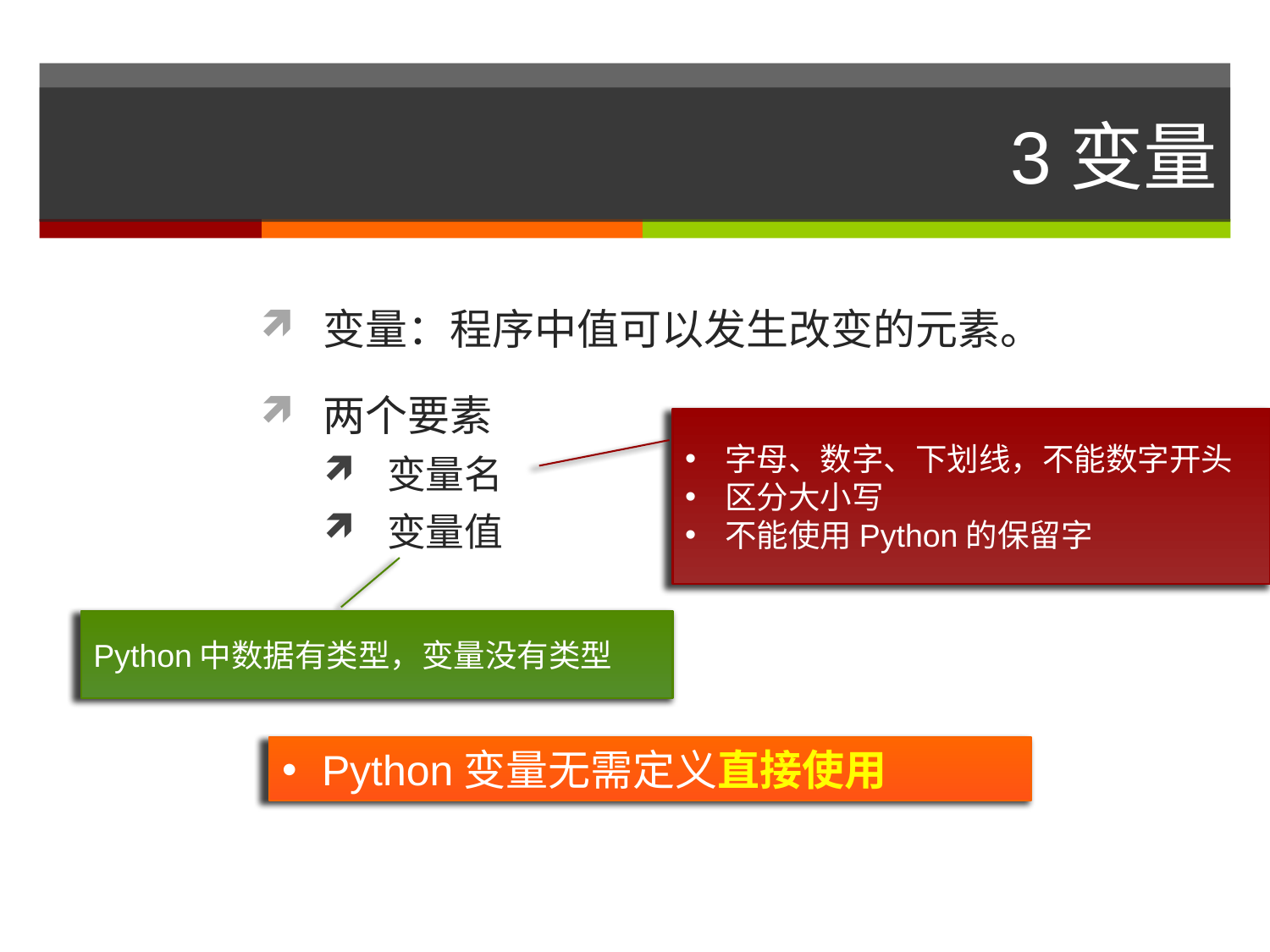

# 3变量
变量：程序中值可以发生改变的元素。
两个要素
变量名
变量值

字母、数字、下划线，不能数字开头
区分大小写
不能使用Python的保留字
Python中数据有类型，变量没有类型
Python变量无需定义直接使用